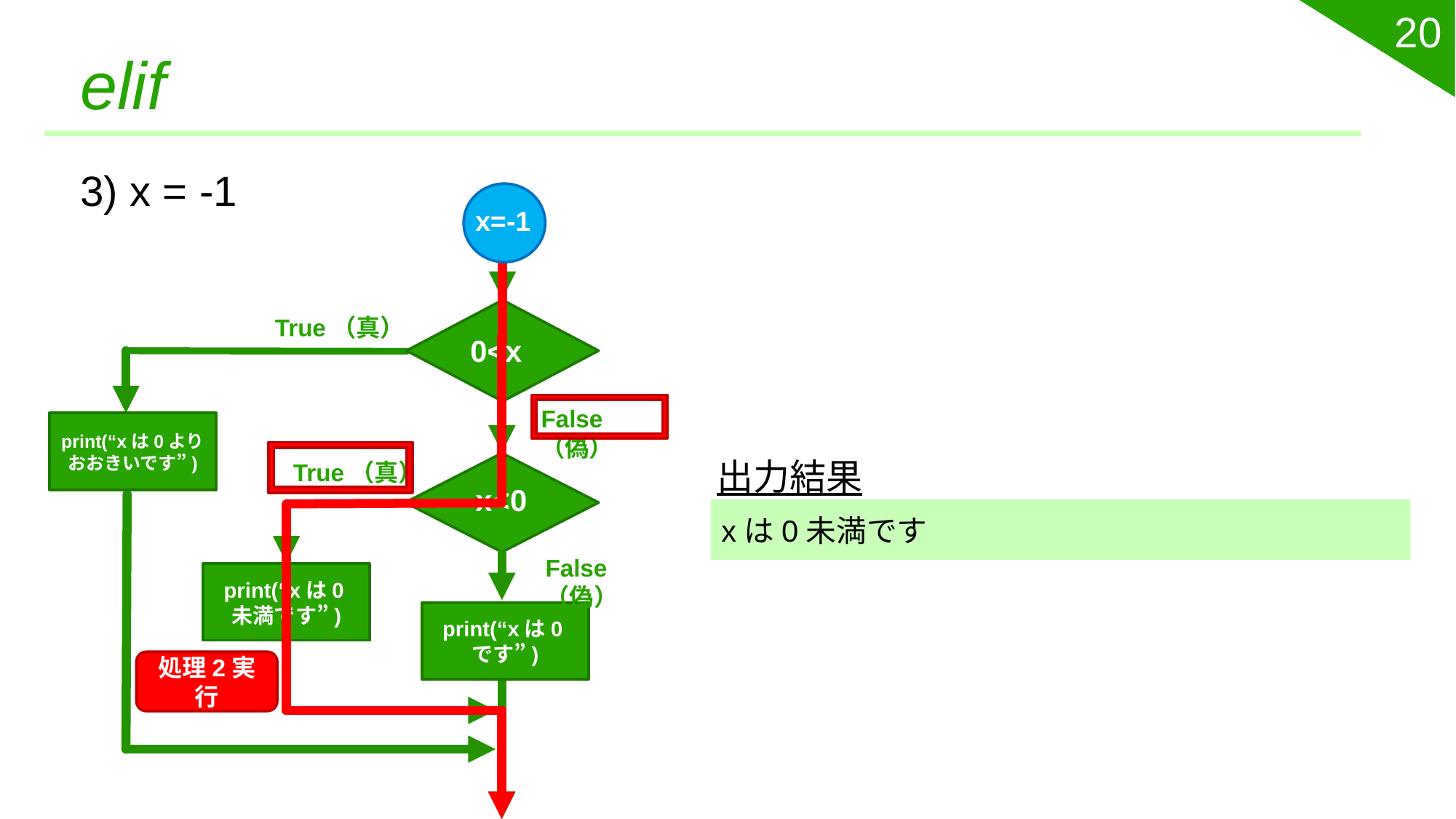

20
# elif
3) x = -1

x=-1
x=0

True（真）
0<x

False（偽）
print(“xは0よりおおきいです”)
出力結果

True（真）

x<0

xは0未満です

False（偽）
print(“xは0未満です”)
print(“xは0です”)
処理2実行